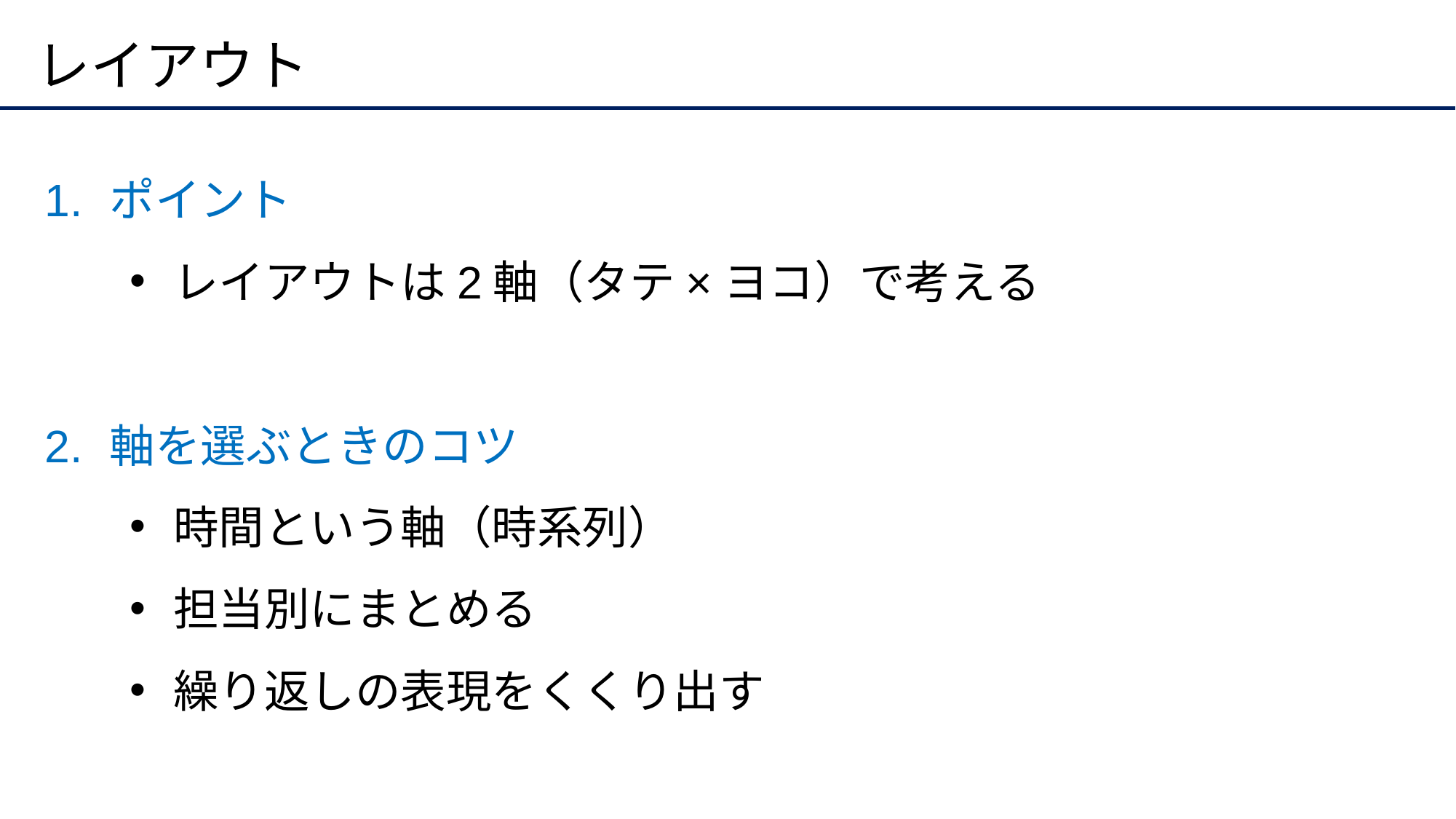

# レイアウト
ポイント
レイアウトは2軸（タテ×ヨコ）で考える

軸を選ぶときのコツ
時間という軸（時系列）
担当別にまとめる
繰り返しの表現をくくり出す